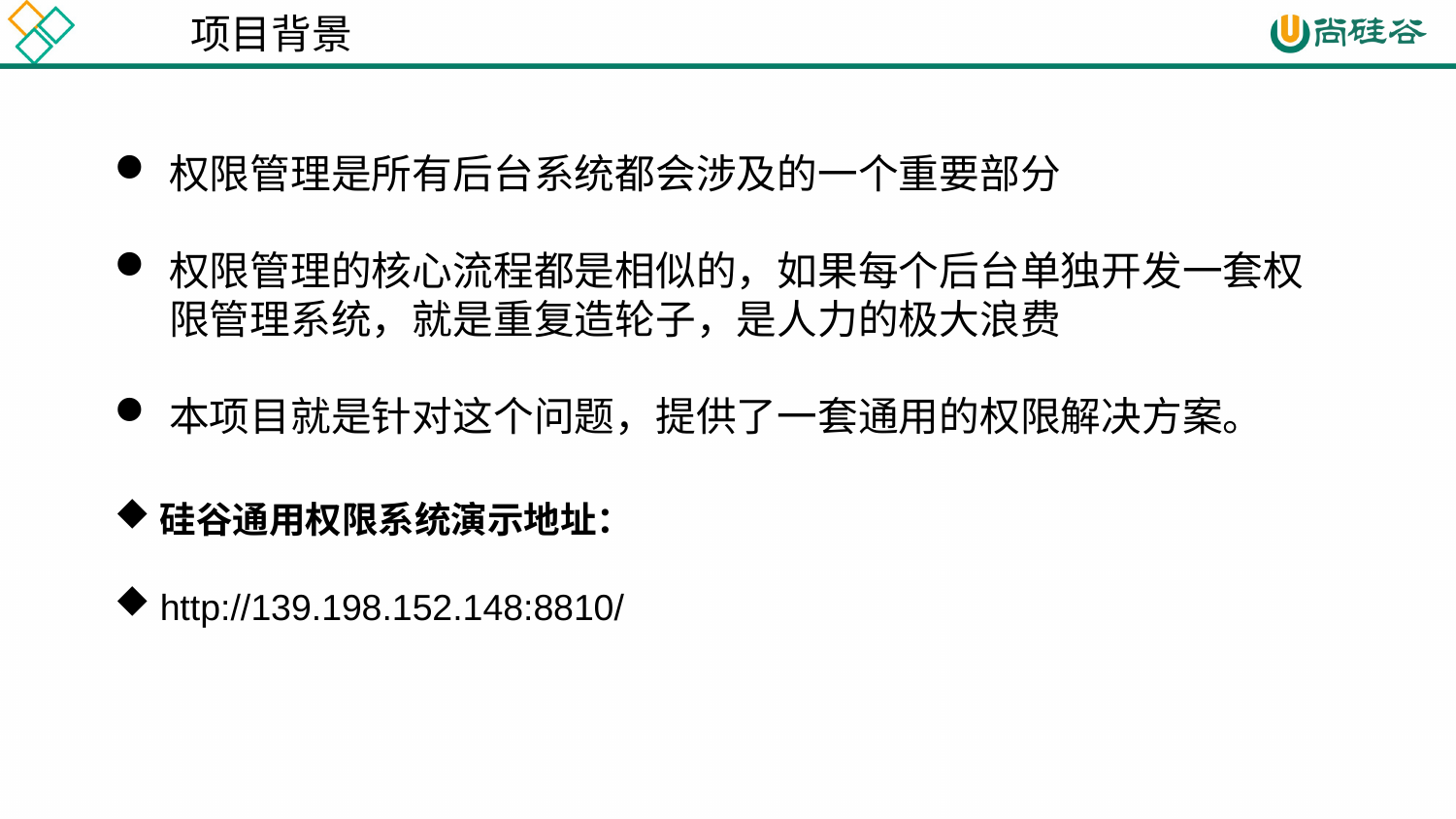

项目背景
权限管理是所有后台系统都会涉及的一个重要部分

权限管理的核心流程都是相似的，如果每个后台单独开发一套权限管理系统，就是重复造轮子，是人力的极大浪费

本项目就是针对这个问题，提供了一套通用的权限解决方案。
硅谷通用权限系统演示地址：

http://139.198.152.148:8810/